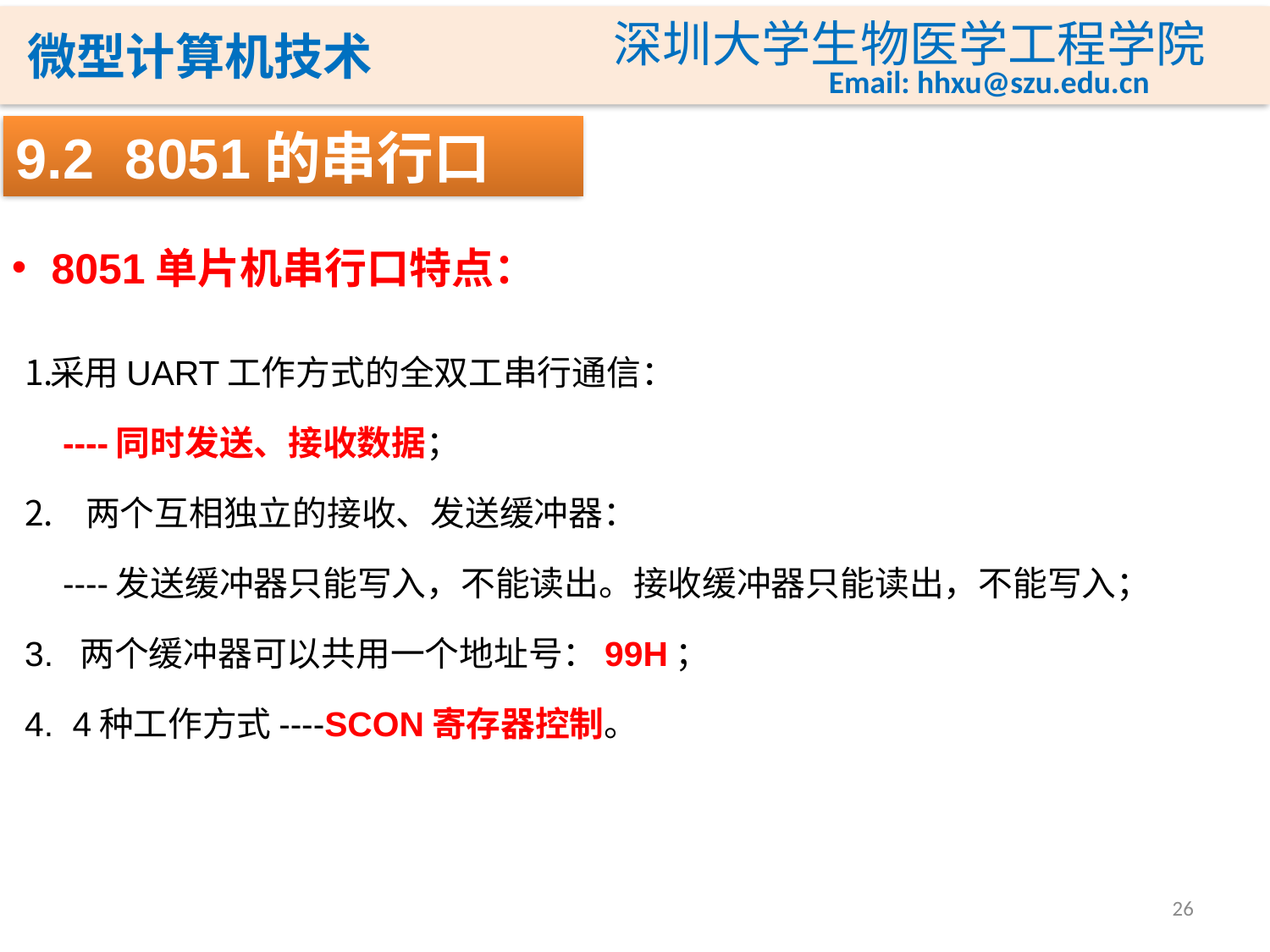

# 9.2  8051的串行口
8051单片机串行口特点：
采用UART工作方式的全双工串行通信：
    ----同时发送、接收数据；
两个互相独立的接收、发送缓冲器：
    ----发送缓冲器只能写入，不能读出。接收缓冲器只能读出，不能写入；
3.  两个缓冲器可以共用一个地址号：99H；
4.  4种工作方式----SCON寄存器控制。

26